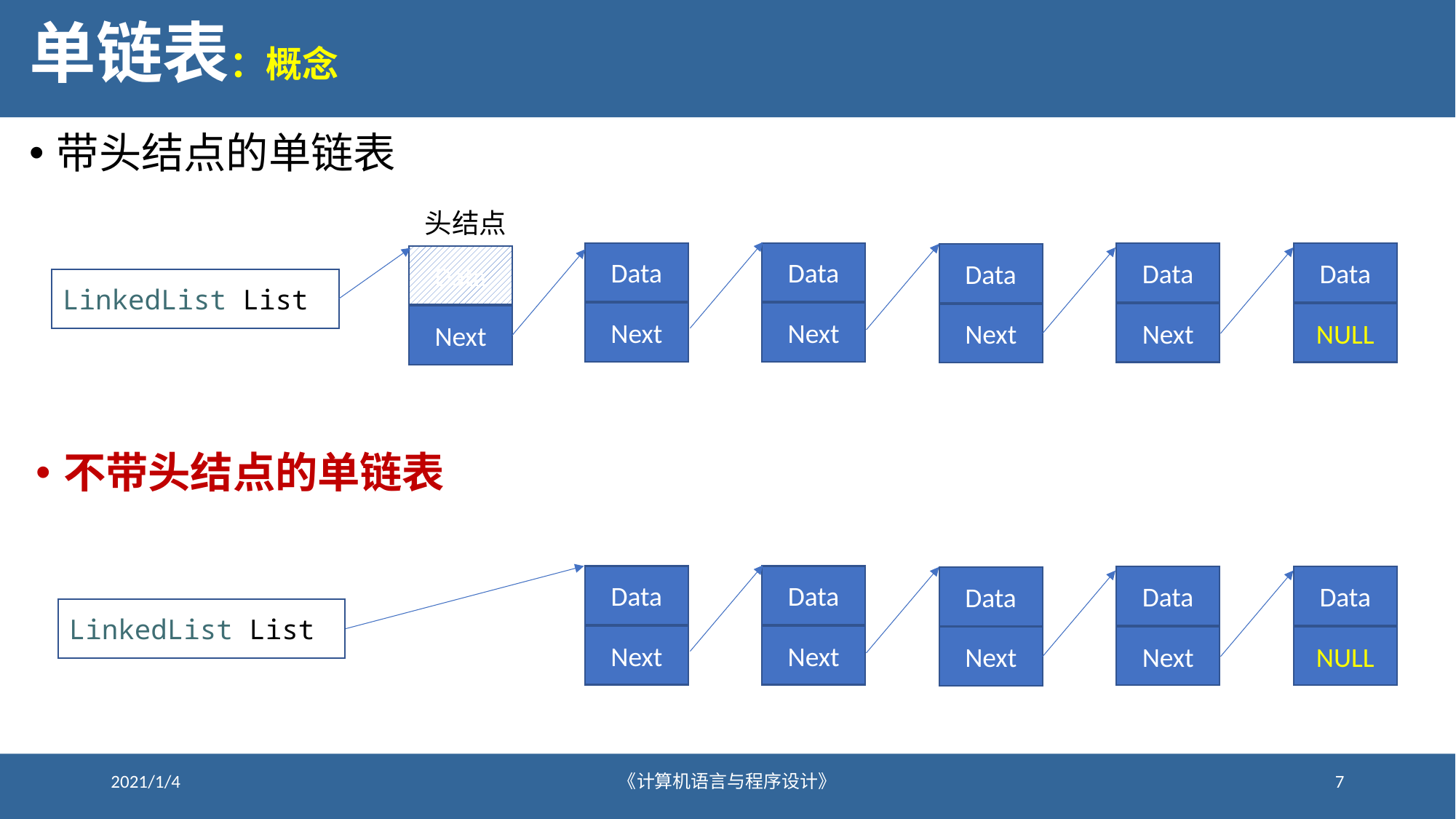

# 单链表：概念
带头结点的单链表
头结点
Data
Next
Data
Next
Data
Next
Data
NULL
Data
Next
Data
Next
LinkedList ListL
不带头结点的单链表
Data
Next
Data
Next
Data
Next
Data
NULL
Data
Next
LinkedList ListL
2021/1/4
《计算机语言与程序设计》
7